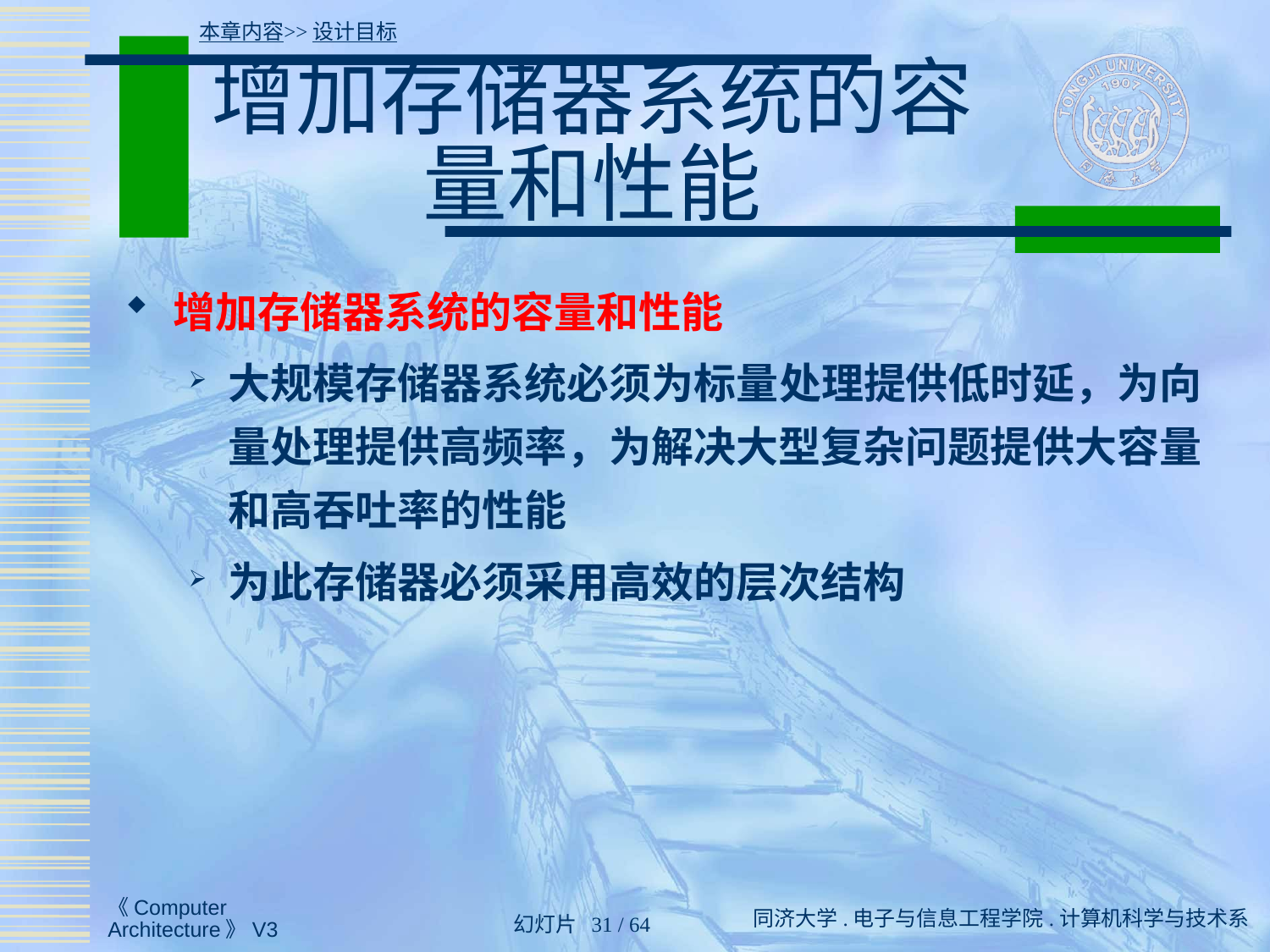

本章内容>>设计目标
# 增加存储器系统的容量和性能
增加存储器系统的容量和性能
大规模存储器系统必须为标量处理提供低时延，为向量处理提供高频率，为解决大型复杂问题提供大容量和高吞吐率的性能
为此存储器必须采用高效的层次结构